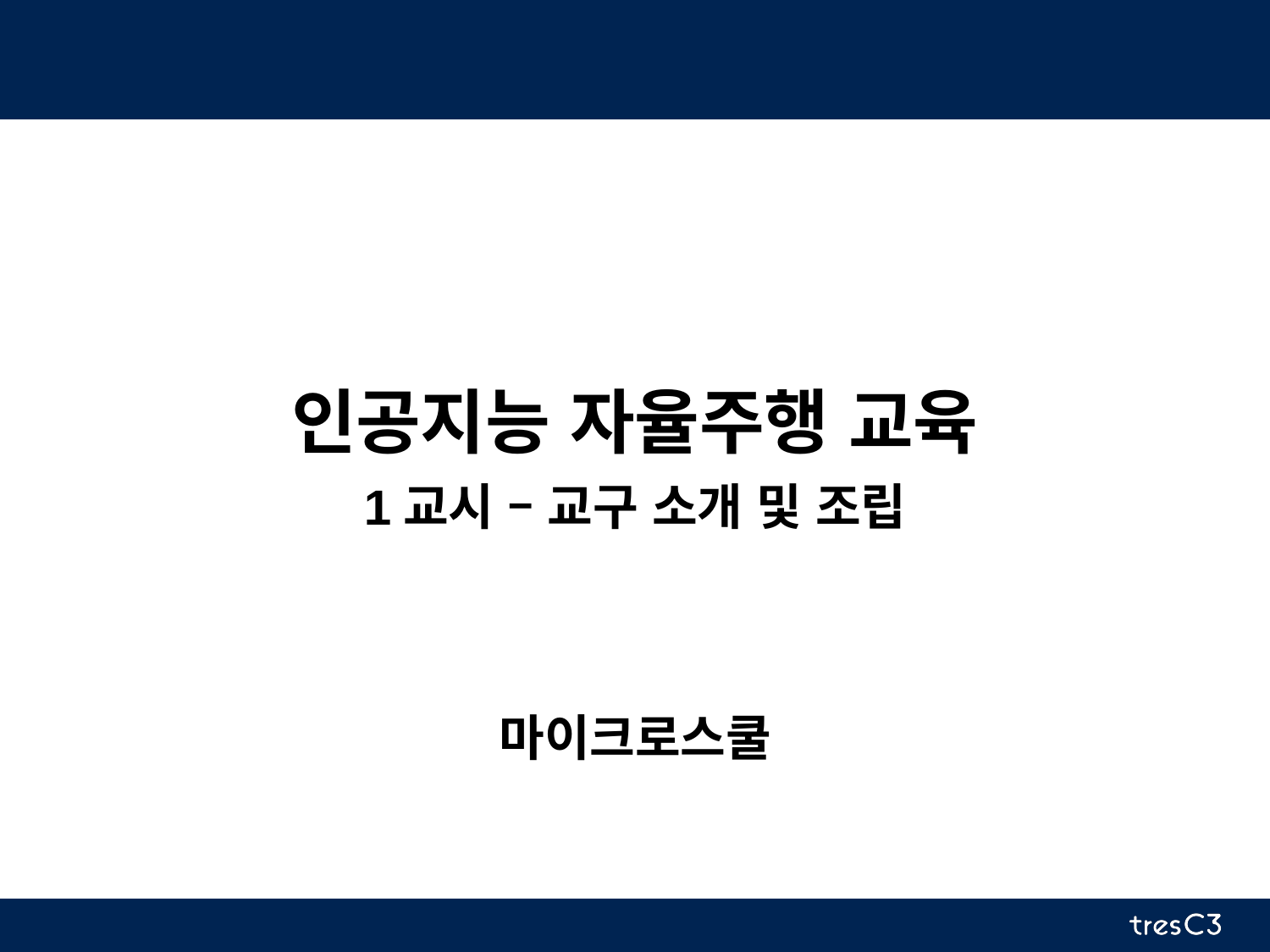

# 인공지능 자율주행 교육
1교시 – 교구 소개 및 조립
마이크로스쿨